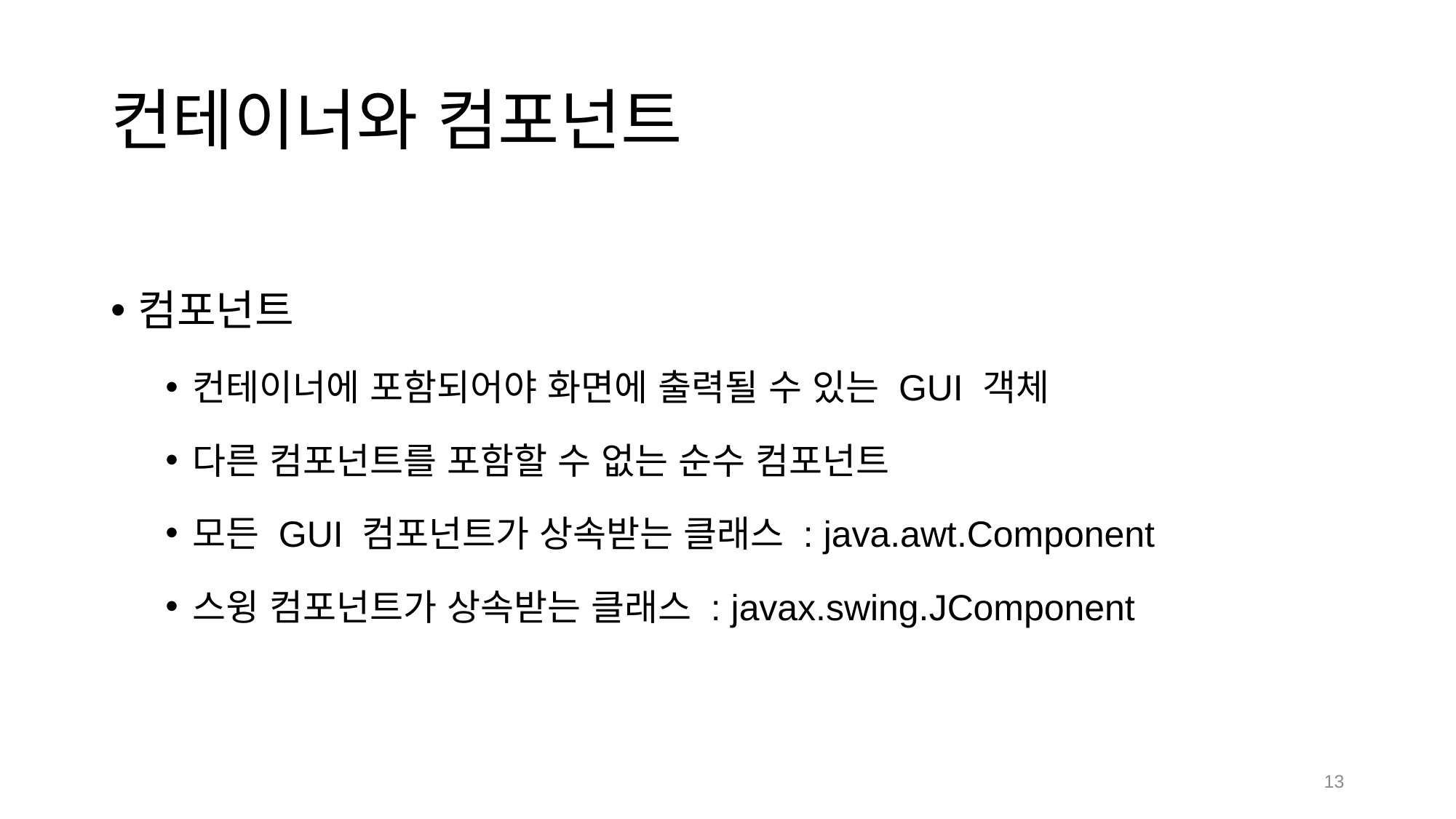

# 컨테이너와 컴포넌트

컴포넌트
컨테이너에 포함되어야 화면에 출력될 수 있는 GUI 객체
다른 컴포넌트를 포함할 수 없는 순수 컴포넌트
모든 GUI 컴포넌트가 상속받는 클래스 : java.awt.Component
스윙 컴포넌트가 상속받는 클래스 : javax.swing.JComponent
13